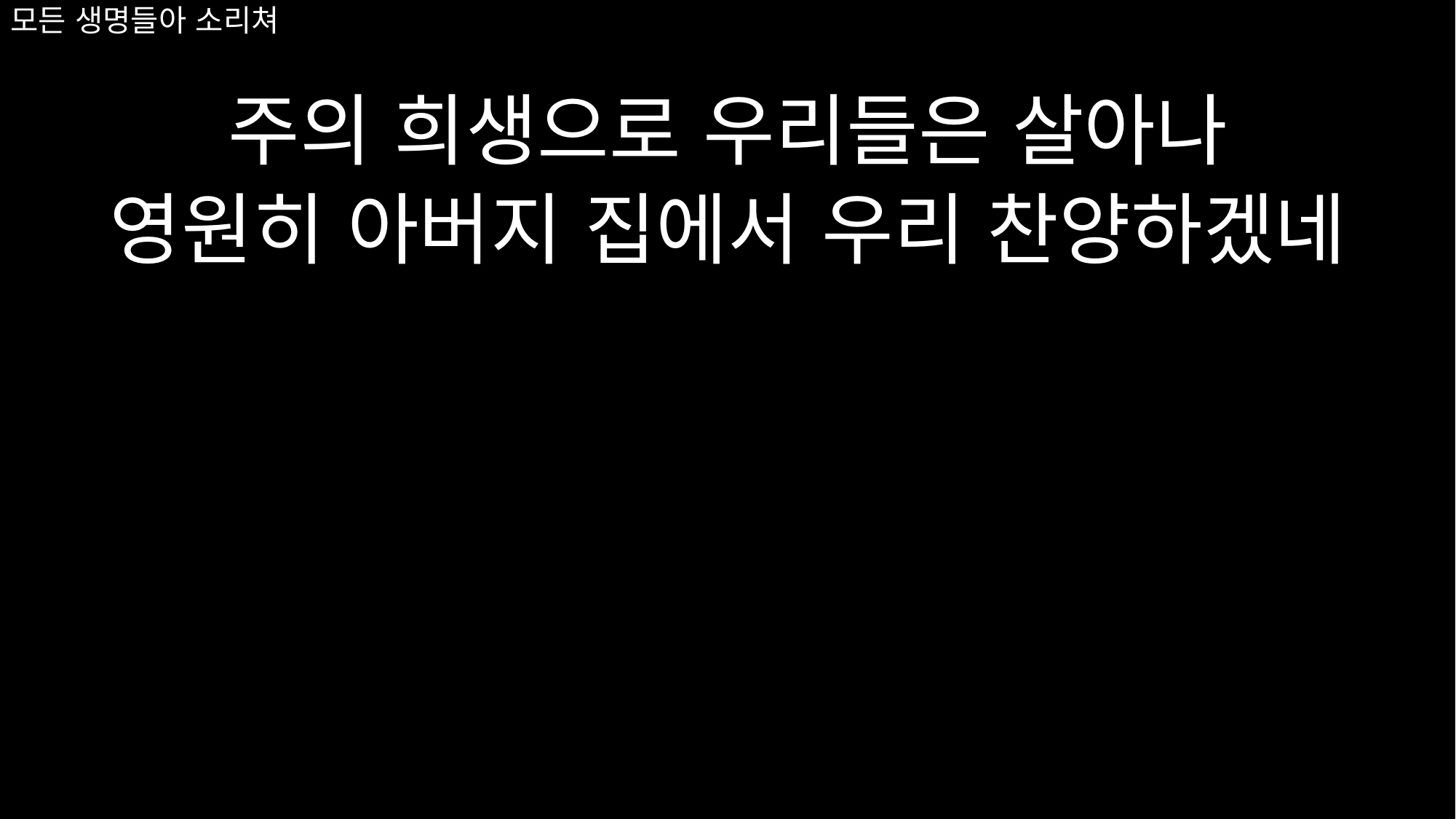

주의 희생으로 우리들은 살아나
영원히 아버지 집에서 우리 찬양하겠네

# 모든 생명들아 소리쳐